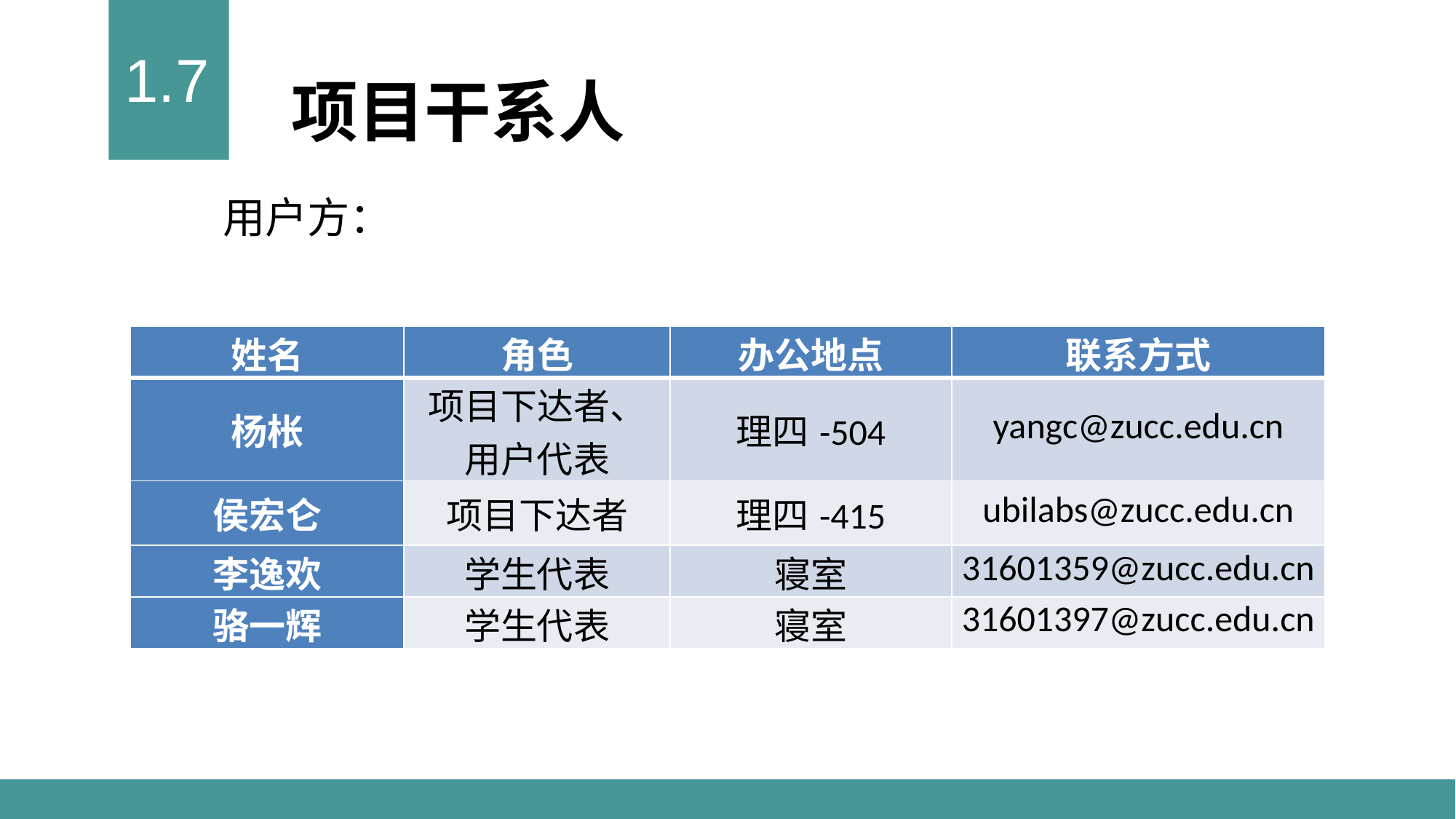

1.7
项目干系人
用户方：
| 姓名 | 角色 | 办公地点 | 联系方式 |
| --- | --- | --- | --- |
| 杨枨 | 项目下达者、用户代表 | 理四-504 | yangc@zucc.edu.cn |
| 侯宏仑 | 项目下达者 | 理四-415 | ubilabs@zucc.edu.cn |
| 李逸欢 | 学生代表 | 寝室 | 31601359@zucc.edu.cn |
| 骆一辉 | 学生代表 | 寝室 | 31601397@zucc.edu.cn |